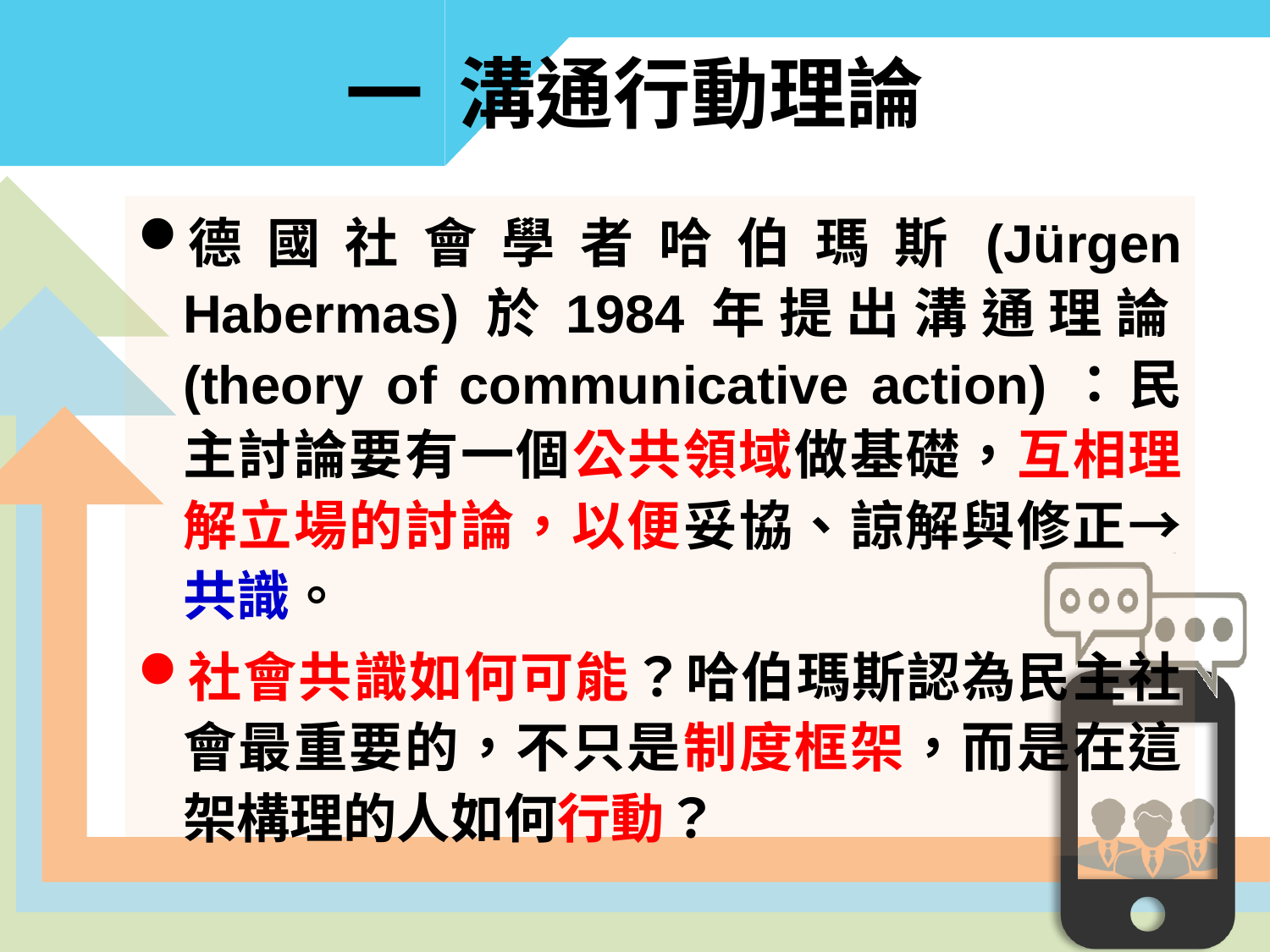

# 一  溝通行動理論
德國社會學者哈伯瑪斯(Jürgen Habermas)於1984年提出溝通理論(theory of communicative action)：民主討論要有一個公共領域做基礎，互相理解立場的討論，以便妥協、諒解與修正→共識。
社會共識如何可能？哈伯瑪斯認為民主社會最重要的，不只是制度框架，而是在這架構理的人如何行動？